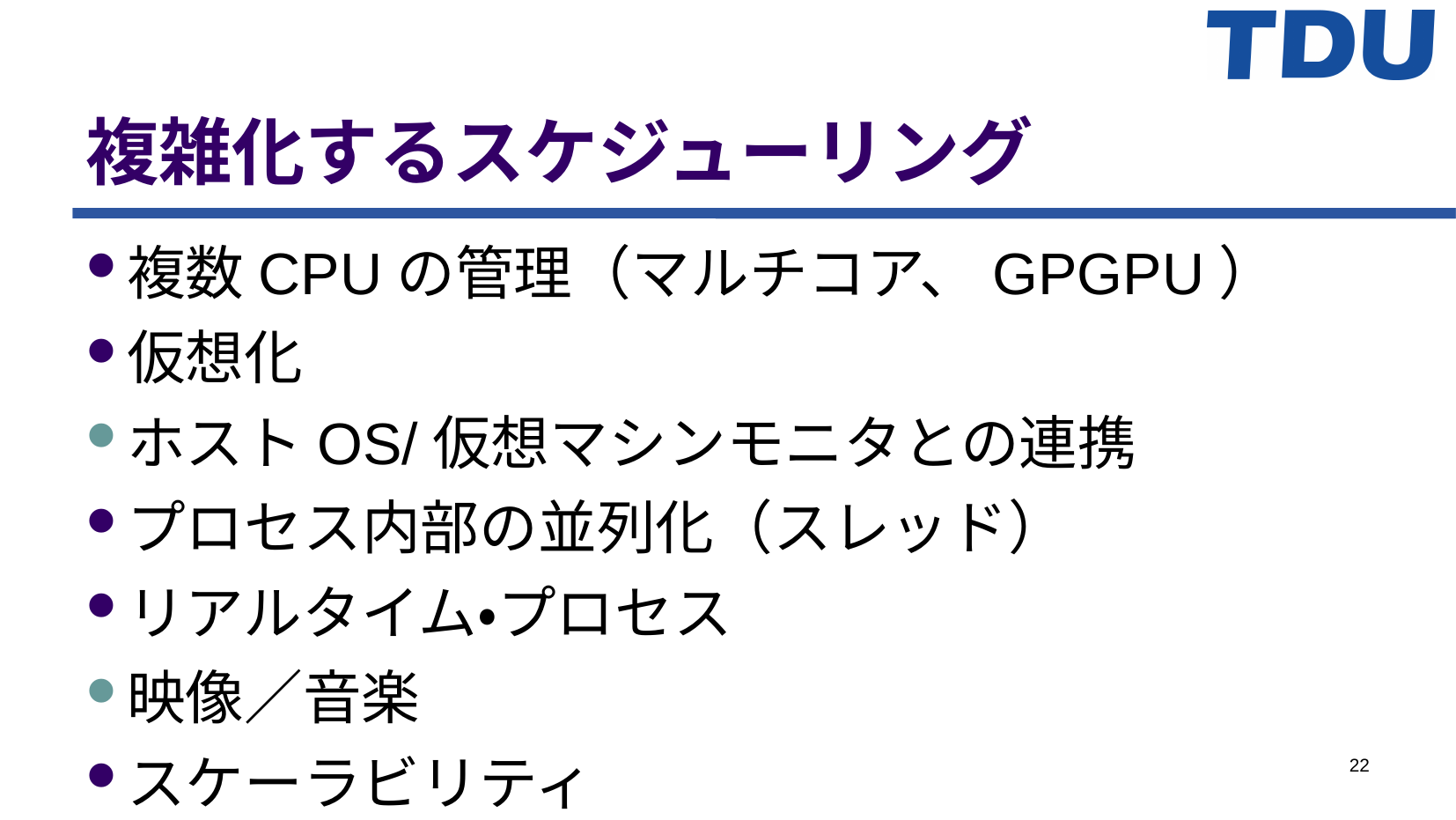

複雑化するスケジューリング
複数CPUの管理（マルチコア、GPGPU）
仮想化
ホストOS/仮想マシンモニタとの連携
プロセス内部の並列化（スレッド）
リアルタイム・プロセス
映像／音楽
スケーラビリティ
プロセス数爆発への対応
22